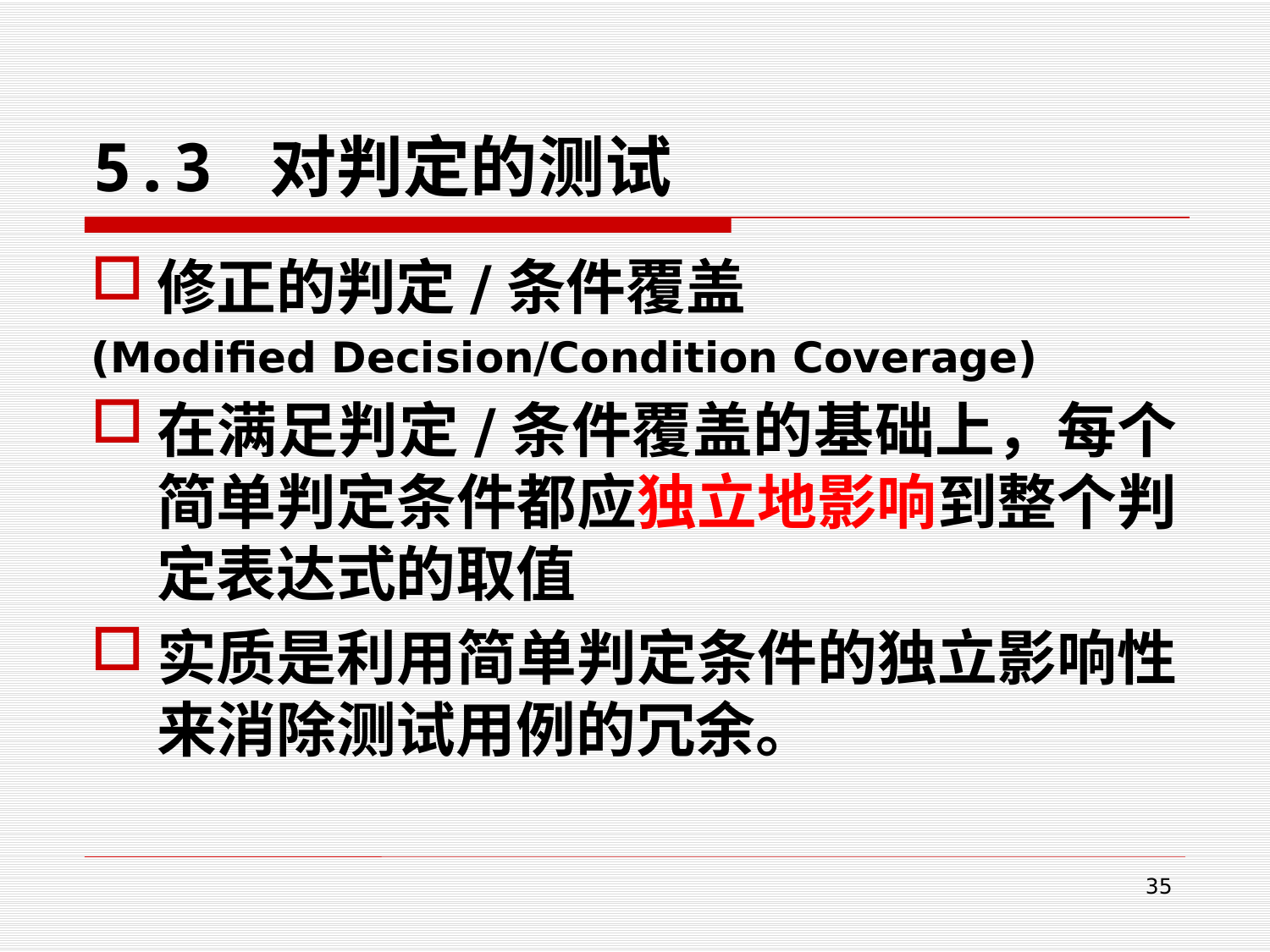

# 5.3 对判定的测试
修正的判定/条件覆盖
(Modified Decision/Condition Coverage)
在满足判定/条件覆盖的基础上，每个简单判定条件都应独立地影响到整个判定表达式的取值
实质是利用简单判定条件的独立影响性来消除测试用例的冗余。
35